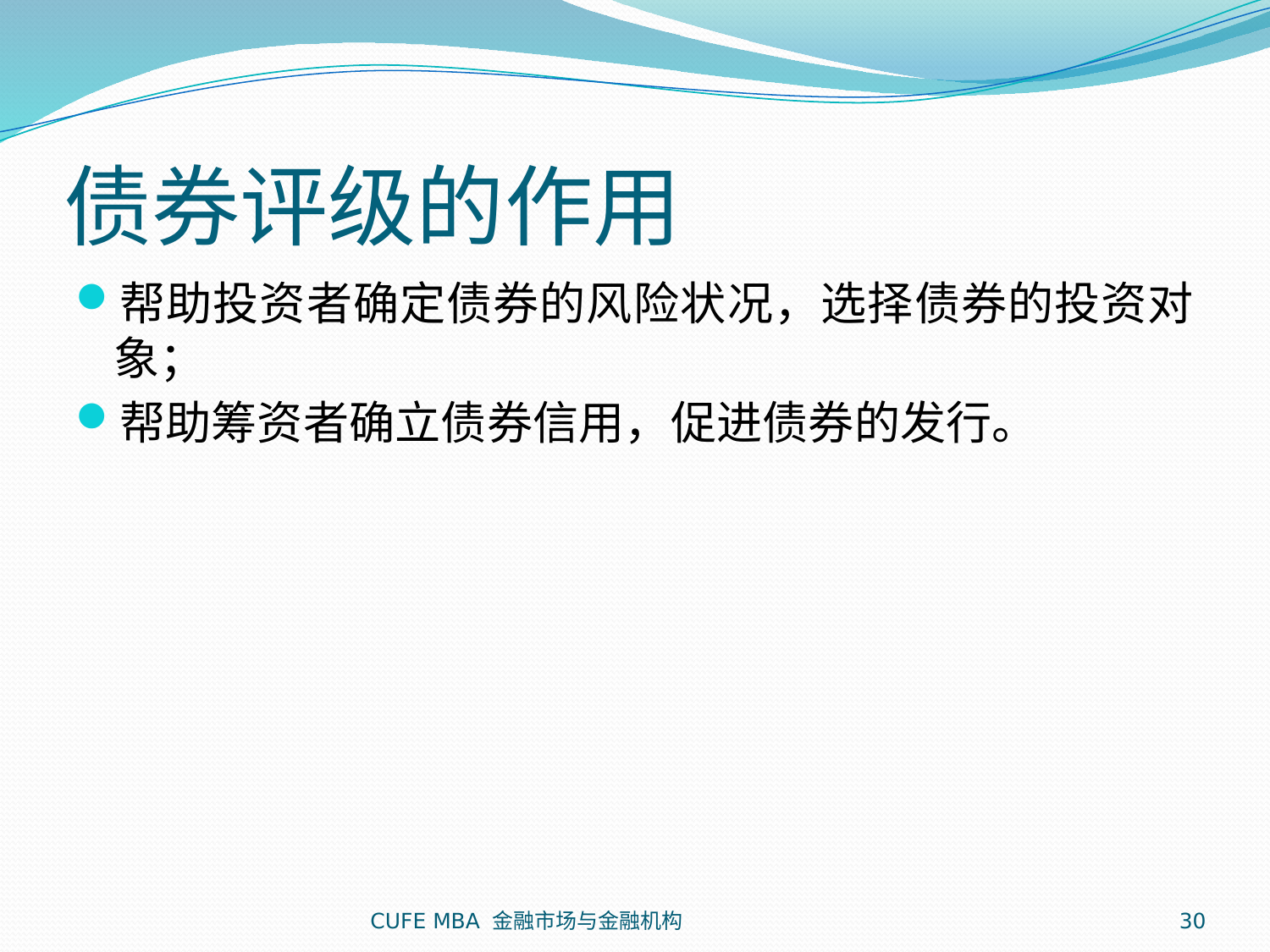

# 债券评级的作用
帮助投资者确定债券的风险状况，选择债券的投资对象；
帮助筹资者确立债券信用，促进债券的发行。
CUFE MBA 金融市场与金融机构
30